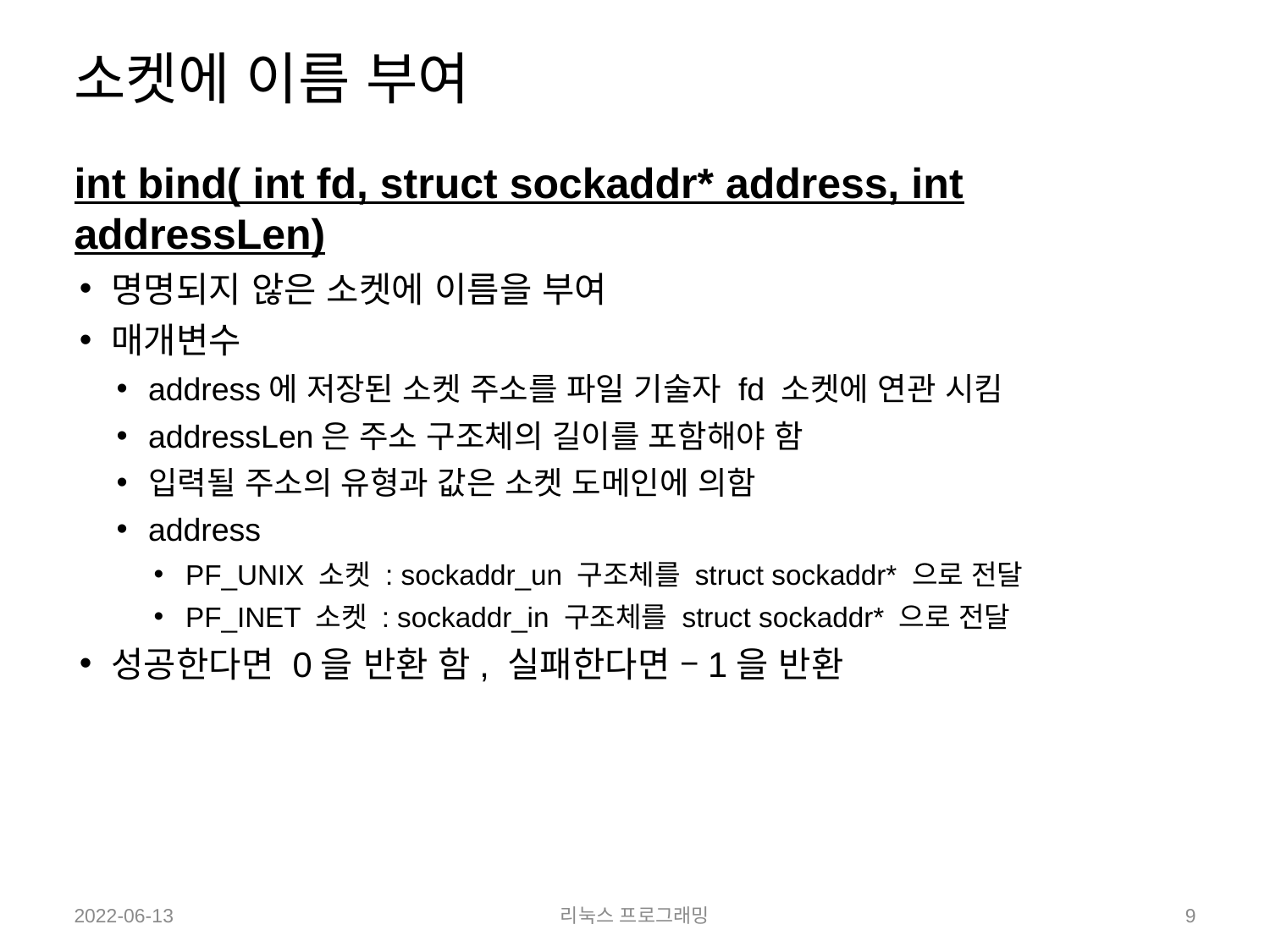

# 소켓에 이름 부여
int bind( int fd, struct sockaddr* address, int addressLen)
명명되지 않은 소켓에 이름을 부여
매개변수
address에 저장된 소켓 주소를 파일 기술자 fd 소켓에 연관 시킴
addressLen은 주소 구조체의 길이를 포함해야 함
입력될 주소의 유형과 값은 소켓 도메인에 의함
address
PF_UNIX 소켓 : sockaddr_un 구조체를 struct sockaddr* 으로 전달
PF_INET 소켓 : sockaddr_in 구조체를 struct sockaddr* 으로 전달
성공한다면 0을 반환 함, 실패한다면 –1을 반환
2022-06-13
리눅스 프로그래밍
9